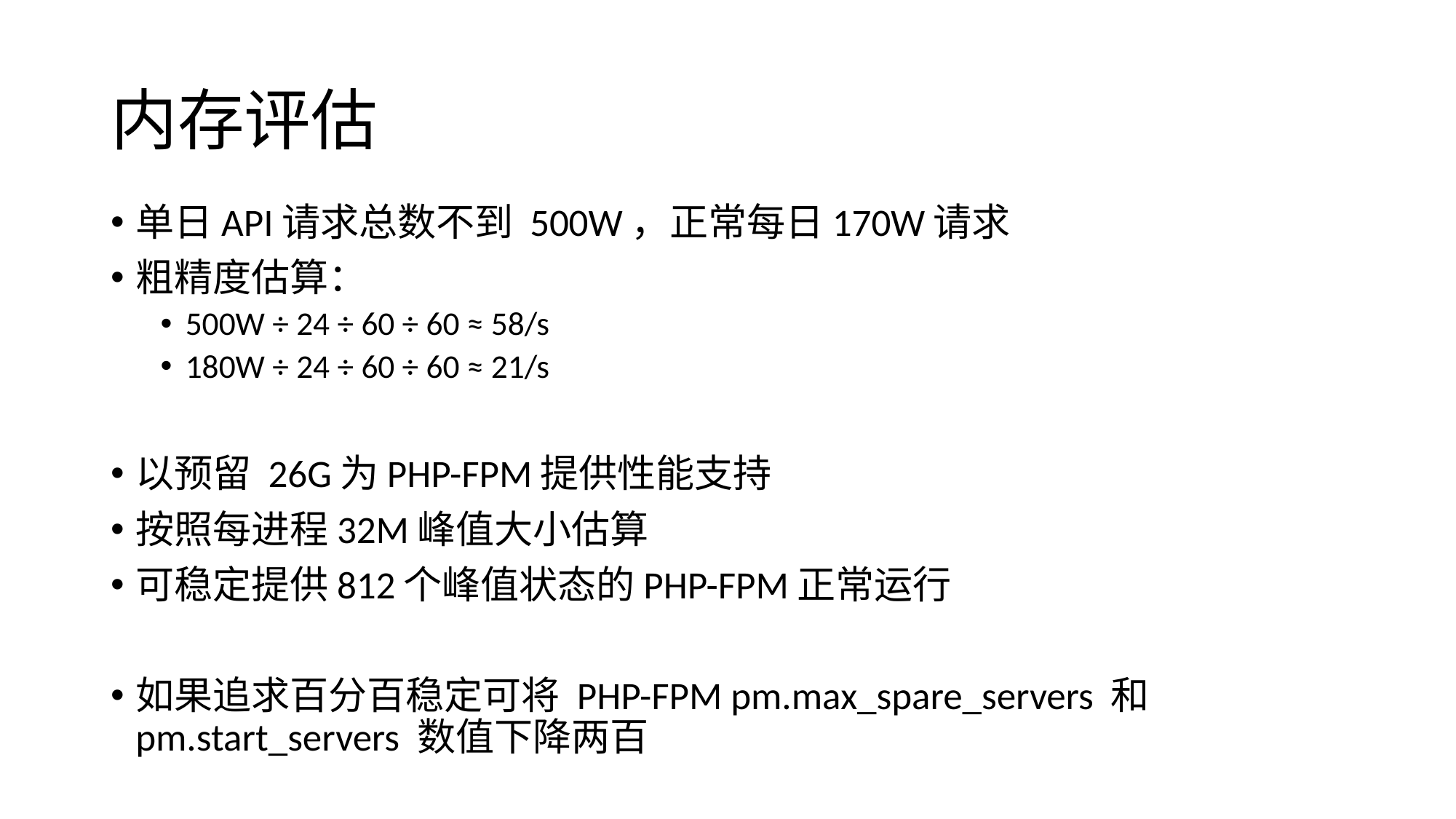

# 内存评估
单日API请求总数不到 500W，正常每日170W请求
粗精度估算：
500W ÷ 24 ÷ 60 ÷ 60 ≈ 58/s
180W ÷ 24 ÷ 60 ÷ 60 ≈ 21/s

以预留 26G为PHP-FPM提供性能支持
按照每进程32M峰值大小估算
可稳定提供812个峰值状态的PHP-FPM正常运行

如果追求百分百稳定可将 PHP-FPM pm.max_spare_servers 和 pm.start_servers 数值下降两百